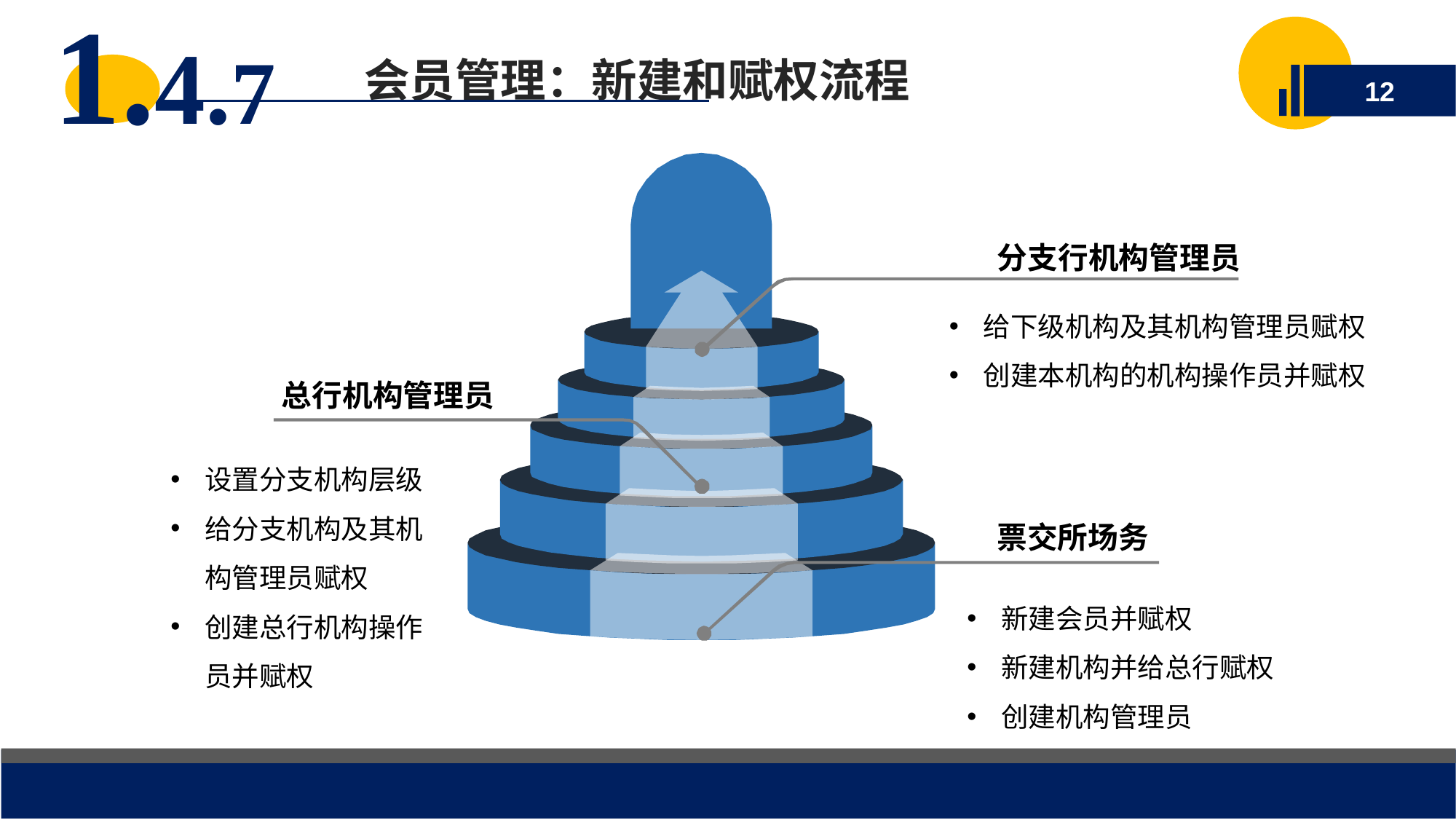

1.4.7

 会员管理：新建和赋权流程

12

分支行机构管理员

给下级机构及其机构管理员赋权
创建本机构的机构操作员并赋权
总行机构管理员

设置分支机构层级
给分支机构及其机构管理员赋权
创建总行机构操作员并赋权

票交所场务

新建会员并赋权
新建机构并给总行赋权
创建机构管理员